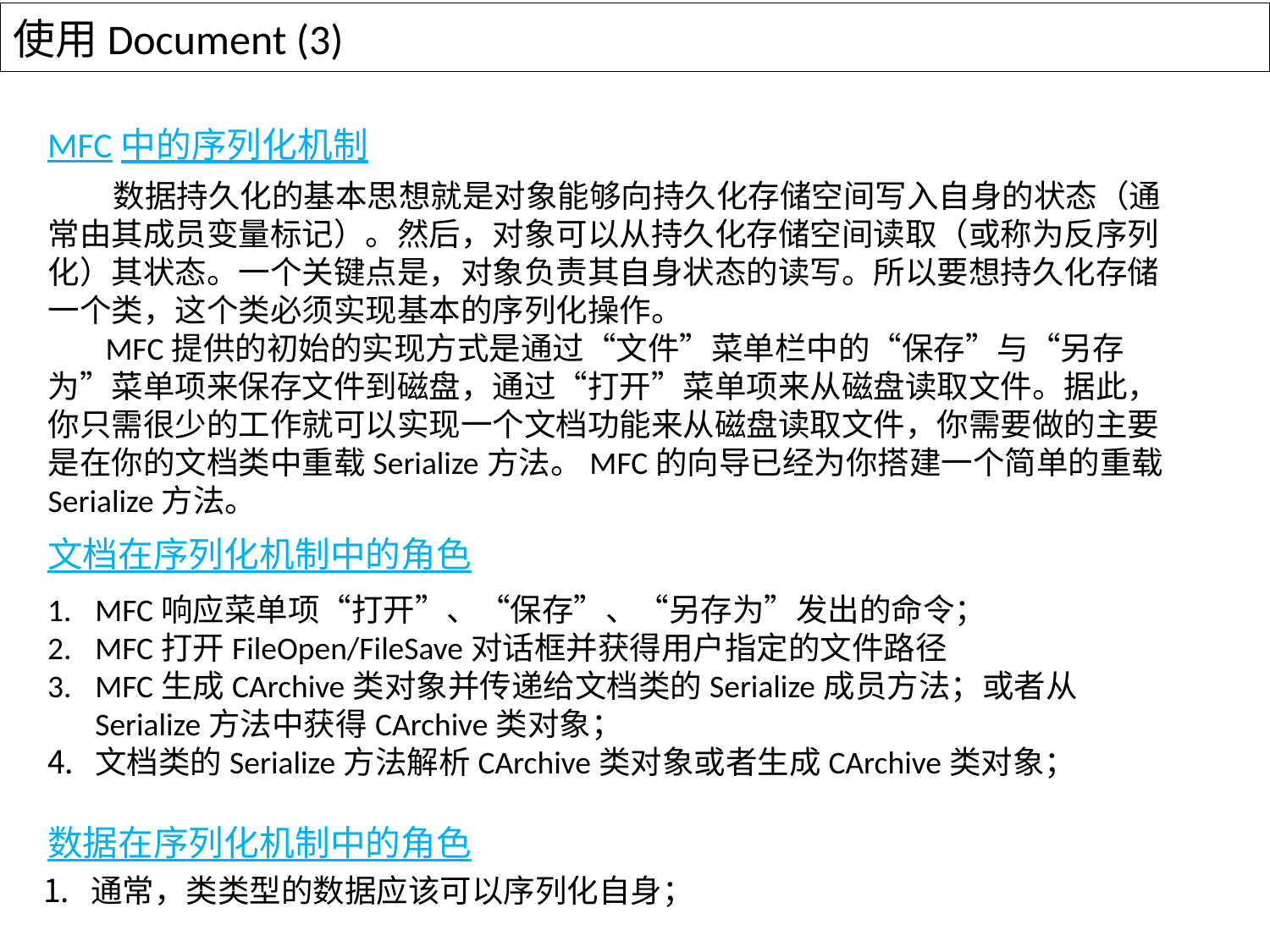

# 使用Document (3)
MFC中的序列化机制
        数据持久化的基本思想就是对象能够向持久化存储空间写入自身的状态（通常由其成员变量标记）。然后，对象可以从持久化存储空间读取（或称为反序列化）其状态。一个关键点是，对象负责其自身状态的读写。所以要想持久化存储一个类，这个类必须实现基本的序列化操作。
        MFC提供的初始的实现方式是通过“文件”菜单栏中的“保存”与“另存为”菜单项来保存文件到磁盘，通过“打开”菜单项来从磁盘读取文件。据此，你只需很少的工作就可以实现一个文档功能来从磁盘读取文件，你需要做的主要是在你的文档类中重载Serialize方法。MFC的向导已经为你搭建一个简单的重载Serialize方法。
文档在序列化机制中的角色
MFC响应菜单项“打开”、“保存”、“另存为”发出的命令；
MFC打开FileOpen/FileSave对话框并获得用户指定的文件路径
MFC生成CArchive类对象并传递给文档类的Serialize成员方法；或者从Serialize方法中获得CArchive类对象；
文档类的Serialize方法解析CArchive类对象或者生成CArchive类对象；
数据在序列化机制中的角色
通常，类类型的数据应该可以序列化自身；